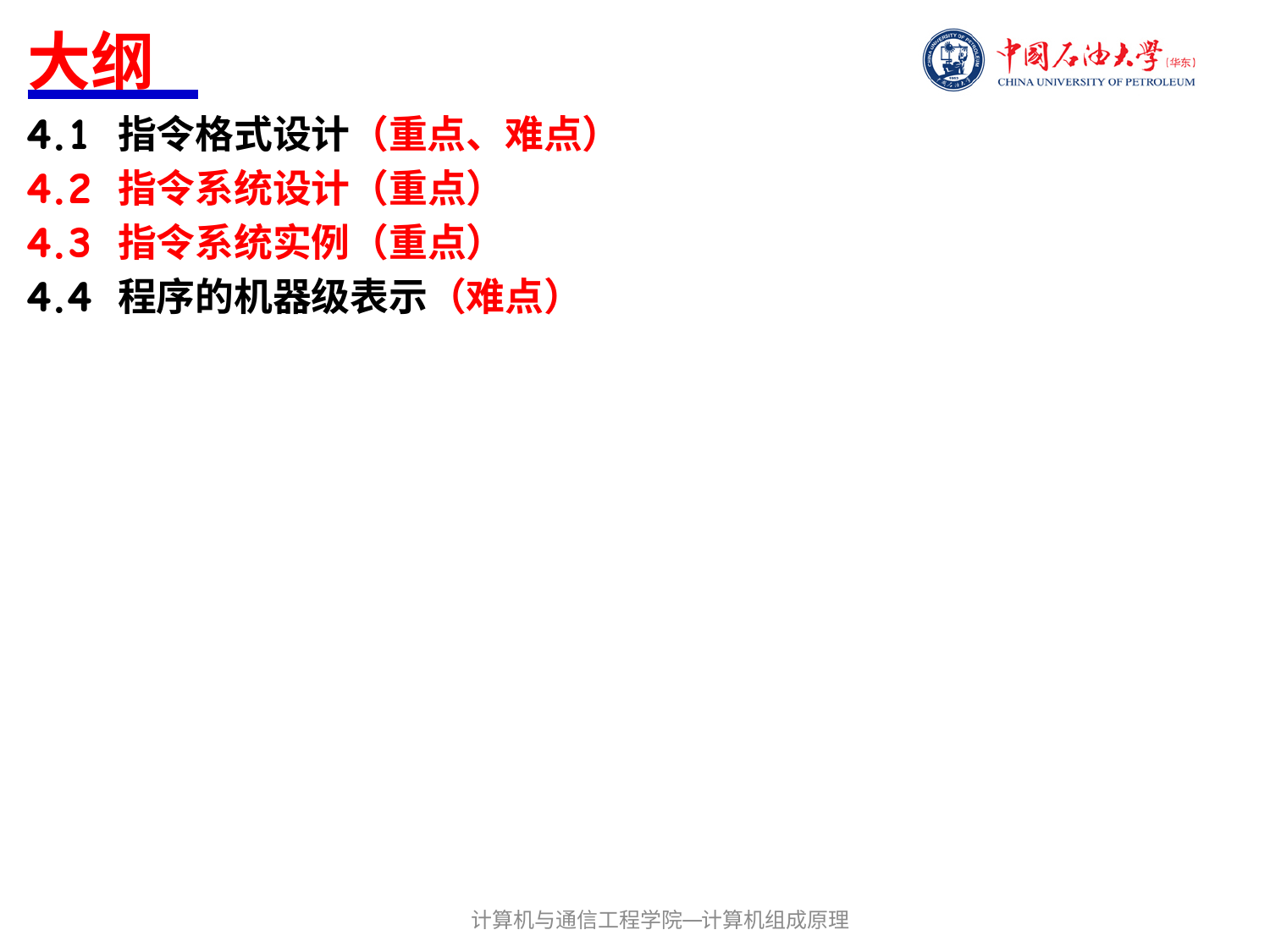

# 大纲
4.1 指令格式设计（重点、难点）
4.2 指令系统设计（重点）
4.3 指令系统实例（重点）
4.4 程序的机器级表示（难点）

计算机与通信工程学院—计算机组成原理
5